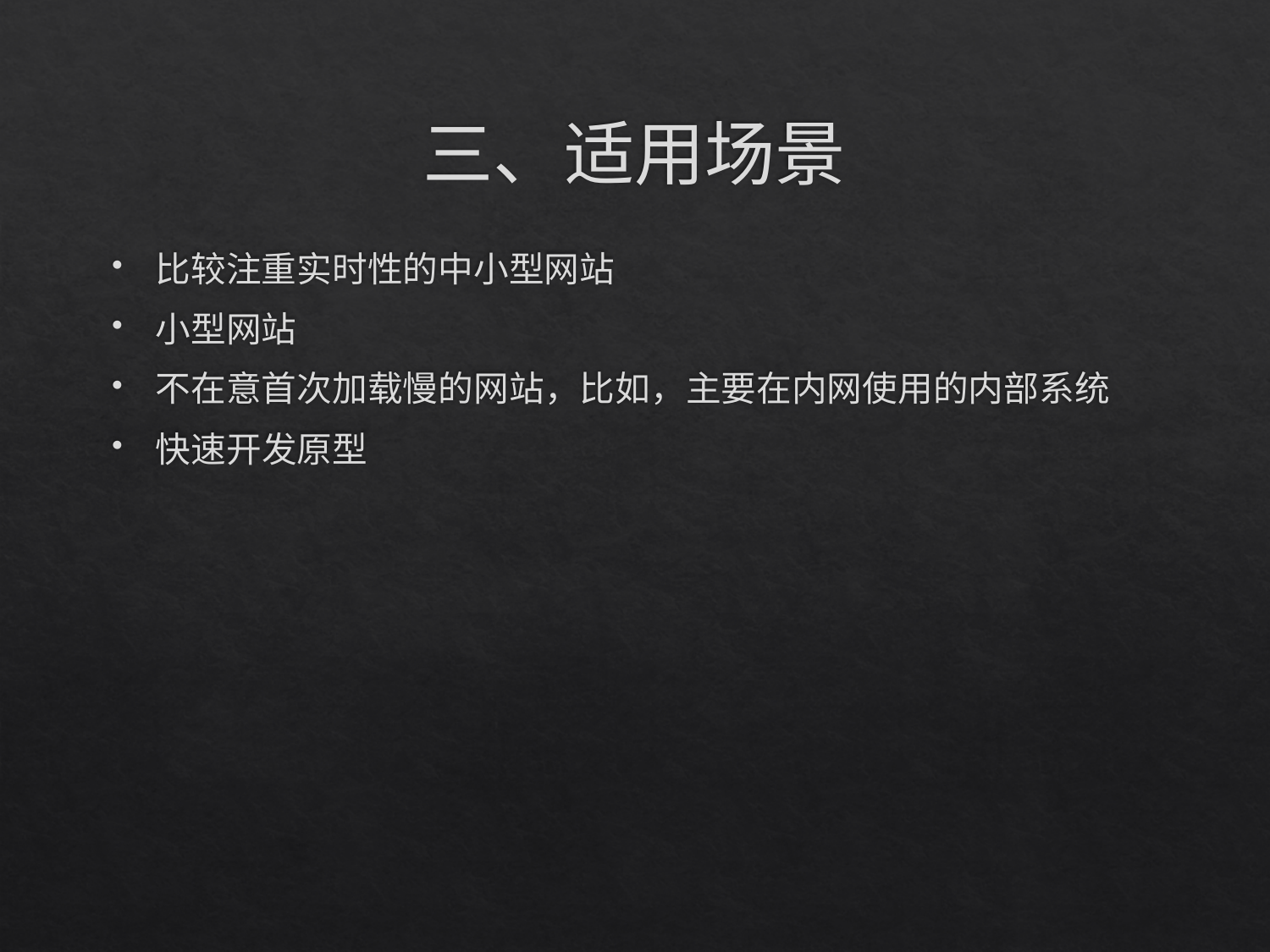

# 三、适用场景
比较注重实时性的中小型网站
小型网站
不在意首次加载慢的网站，比如，主要在内网使用的内部系统
快速开发原型